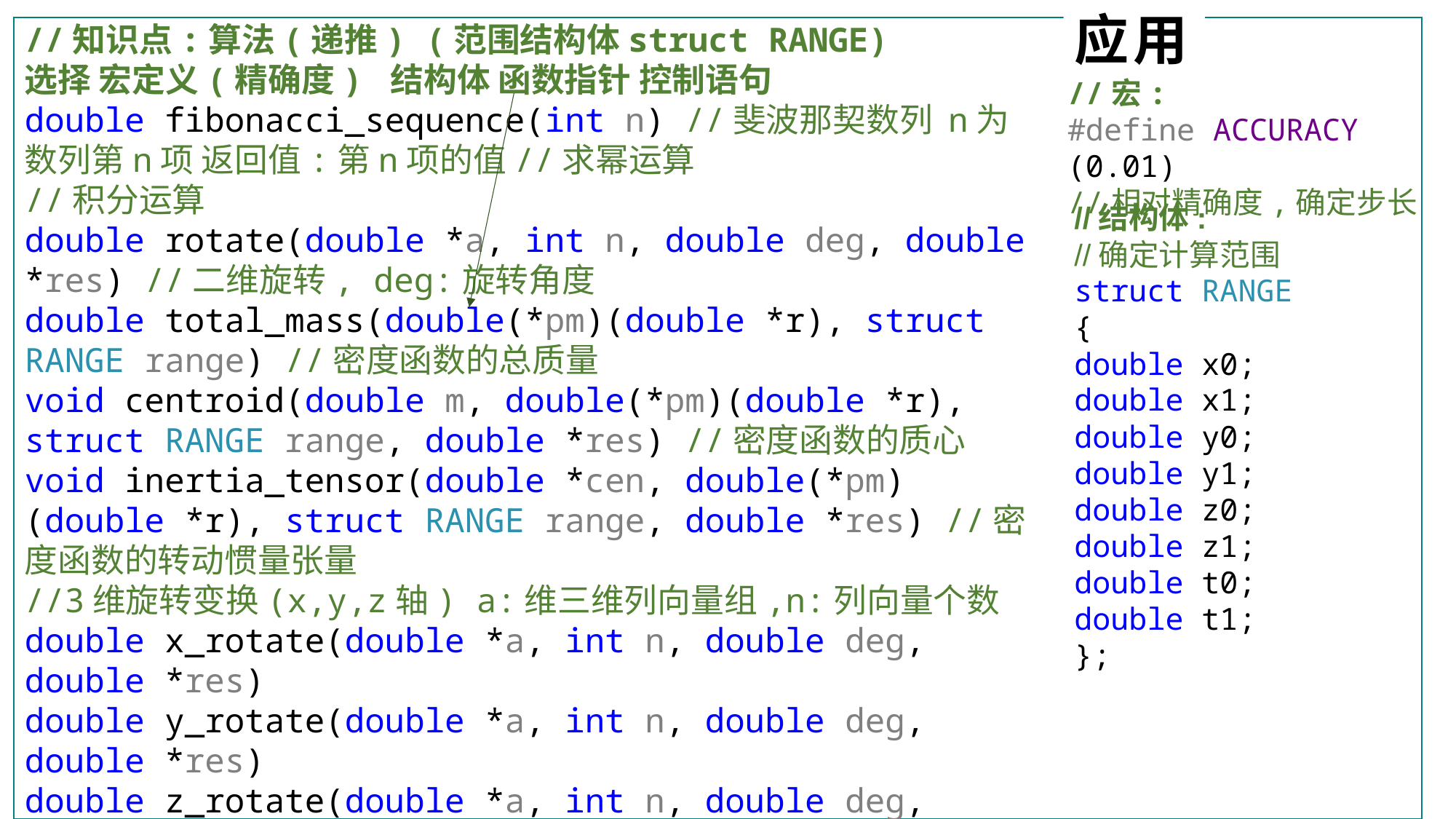

应用
//知识点:算法(递推) (范围结构体struct RANGE)
选择 宏定义(精确度) 结构体 函数指针 控制语句
double fibonacci_sequence(int n) //斐波那契数列 n为数列第n项 返回值:第n项的值//求幂运算
//积分运算
double rotate(double *a, int n, double deg, double *res) //二维旋转, deg:旋转角度
double total_mass(double(*pm)(double *r), struct RANGE range) //密度函数的总质量
void centroid(double m, double(*pm)(double *r), struct RANGE range, double *res) //密度函数的质心
void inertia_tensor(double *cen, double(*pm)(double *r), struct RANGE range, double *res) //密度函数的转动惯量张量
//3维旋转变换(x,y,z轴) a:维三维列向量组,n:列向量个数
double x_rotate(double *a, int n, double deg, double *res)
double y_rotate(double *a, int n, double deg, double *res)
double z_rotate(double *a, int n, double deg, double *res)
double rotate3D(double *a, int n, char pos1, double deg1, char pos2, double deg2, char pos3, double deg3, double *res)

//宏:
#define ACCURACY (0.01)
//相对精确度,确定步长
//结构体:
//确定计算范围
struct RANGE
{
double x0;
double x1;
double y0;
double y1;
double z0;
double z1;
double t0;
double t1;
};
01